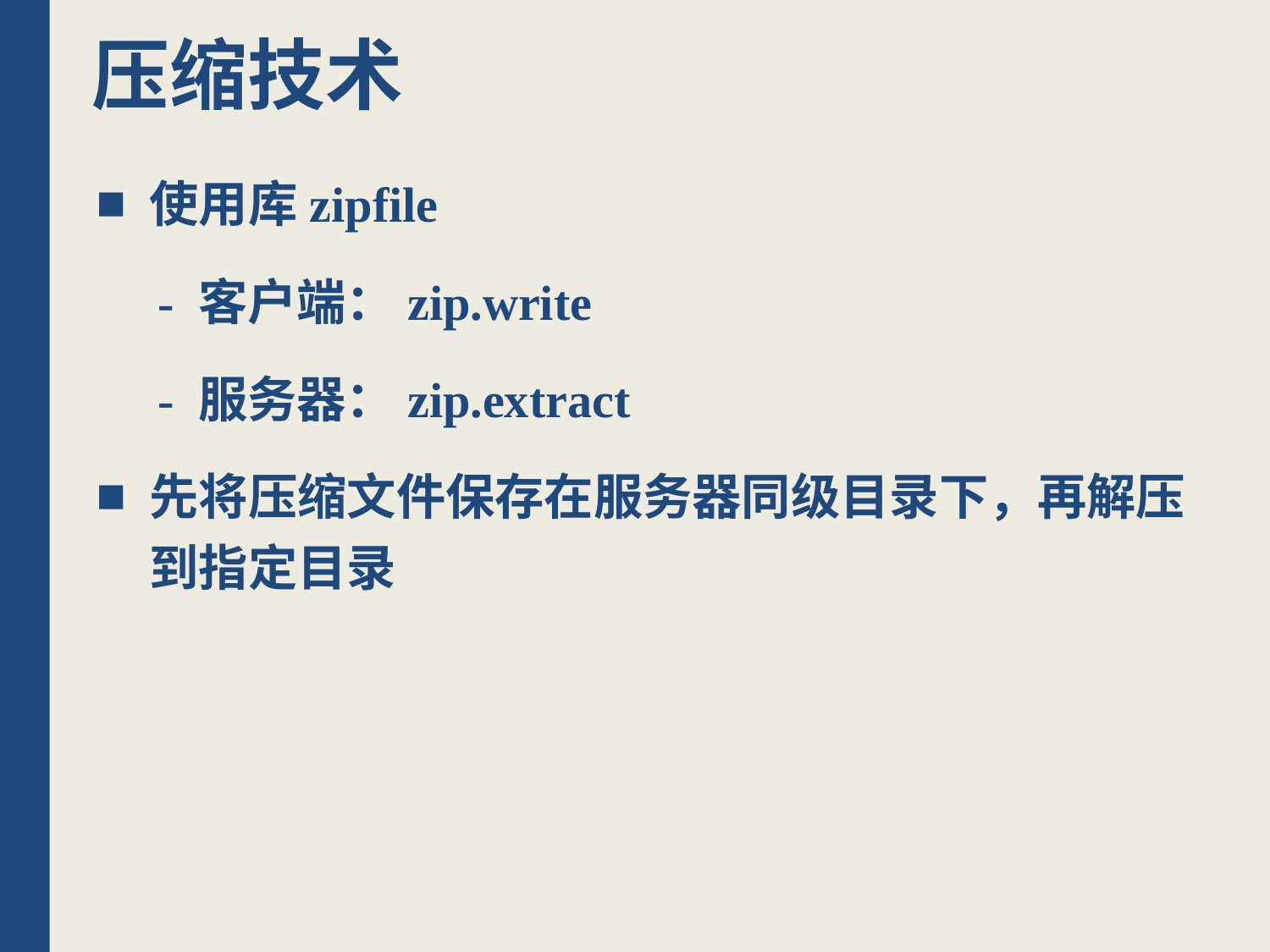

# 压缩技术
使用库zipfile
     - 客户端：zip.write
     - 服务器：zip.extract
先将压缩文件保存在服务器同级目录下，再解压到指定目录